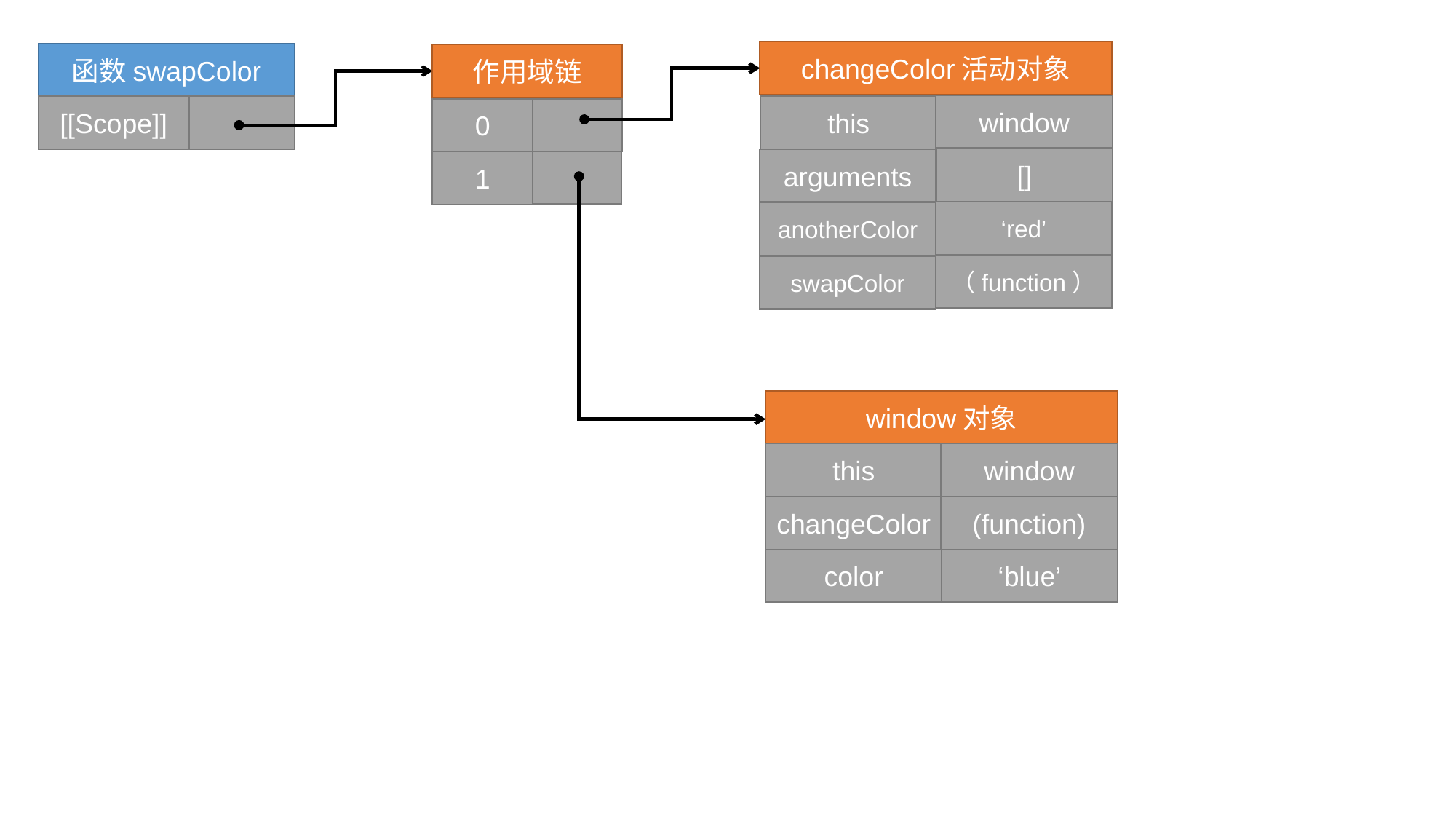

changeColor活动对象
函数swapColor
作用域链
window
this
[[Scope]]

0

[]
arguments

1
‘red’
anotherColor
（function）
swapColor
window对象
this
window
changeColor
(function)
color
‘blue’